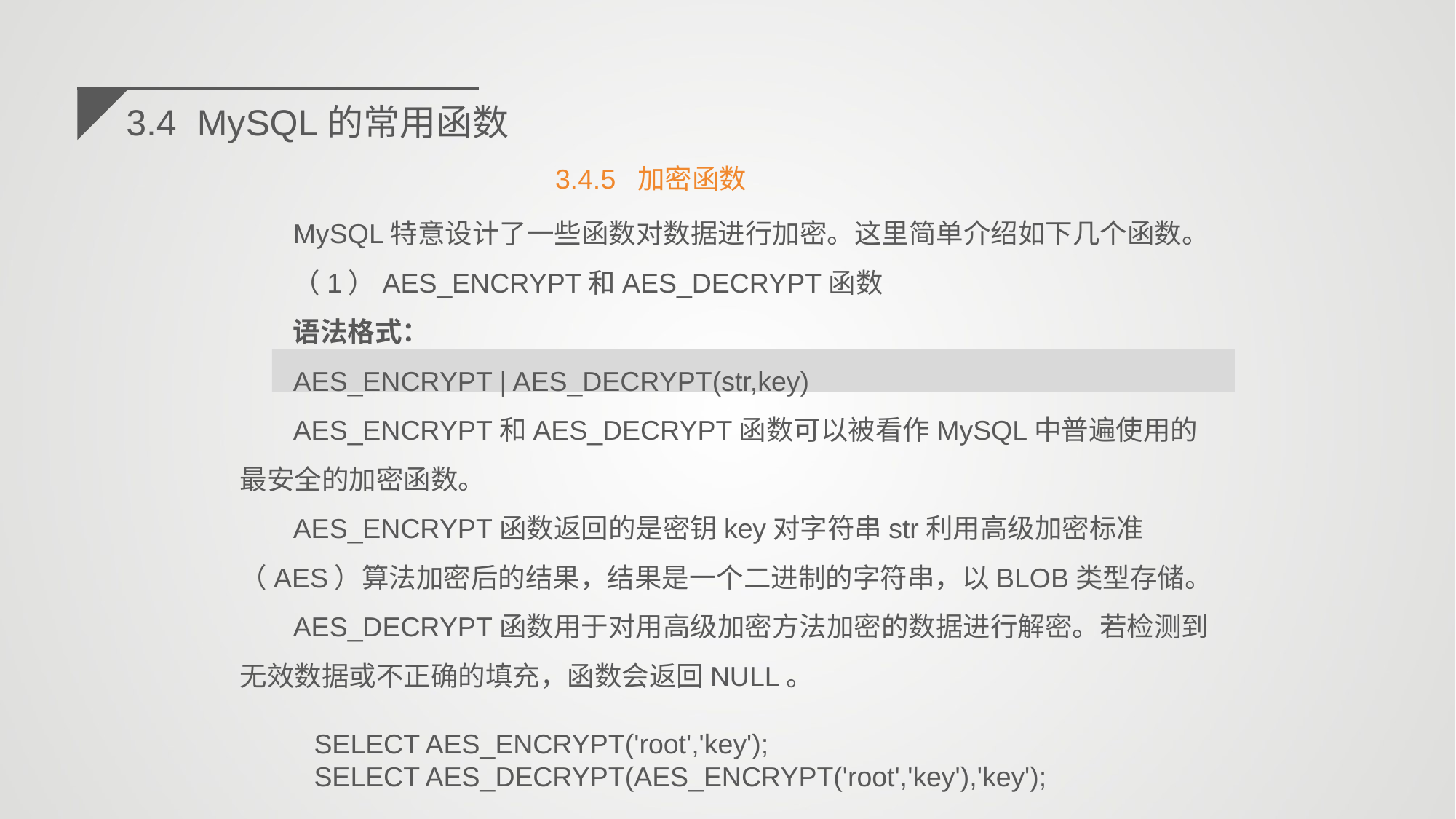

3.4  MySQL的常用函数

3.4.5  加密函数
MySQL特意设计了一些函数对数据进行加密。这里简单介绍如下几个函数。
（1）AES_ENCRYPT和AES_DECRYPT函数
语法格式：
AES_ENCRYPT | AES_DECRYPT(str,key)
AES_ENCRYPT和AES_DECRYPT函数可以被看作MySQL中普遍使用的最安全的加密函数。
AES_ENCRYPT函数返回的是密钥key对字符串str利用高级加密标准（AES）算法加密后的结果，结果是一个二进制的字符串，以BLOB类型存储。
AES_DECRYPT函数用于对用高级加密方法加密的数据进行解密。若检测到无效数据或不正确的填充，函数会返回NULL。

SELECT AES_ENCRYPT('root','key');
SELECT AES_DECRYPT(AES_ENCRYPT('root','key'),'key');